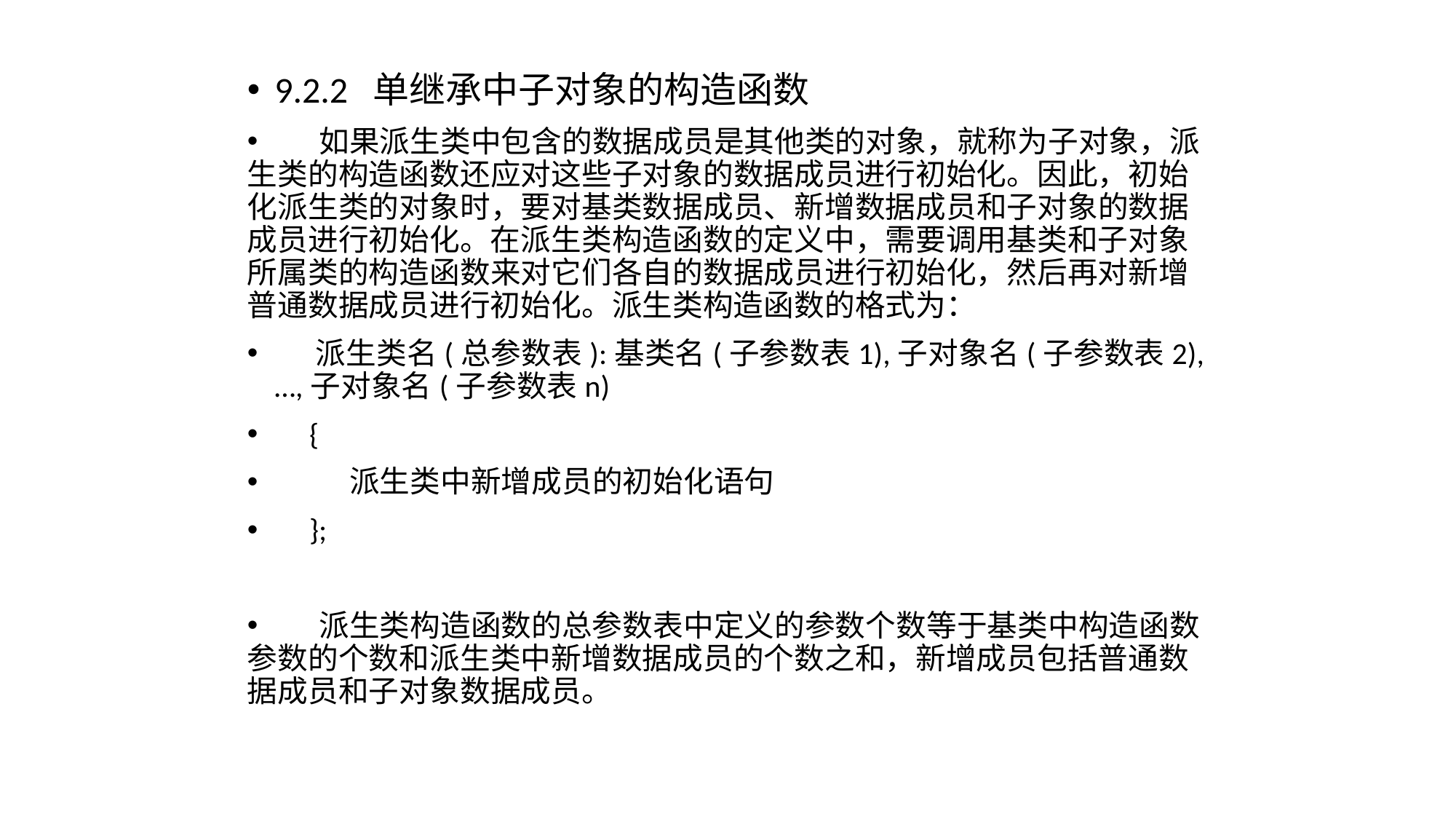

9.2.2  单继承中子对象的构造函数
        如果派生类中包含的数据成员是其他类的对象，就称为子对象，派生类的构造函数还应对这些子对象的数据成员进行初始化。因此，初始化派生类的对象时，要对基类数据成员、新增数据成员和子对象的数据成员进行初始化。在派生类构造函数的定义中，需要调用基类和子对象所属类的构造函数来对它们各自的数据成员进行初始化，然后再对新增普通数据成员进行初始化。派生类构造函数的格式为：
     派生类名(总参数表):基类名(子参数表1),子对象名(子参数表2),…,子对象名(子参数表n)
     {
          派生类中新增成员的初始化语句
     };

        派生类构造函数的总参数表中定义的参数个数等于基类中构造函数参数的个数和派生类中新增数据成员的个数之和，新增成员包括普通数据成员和子对象数据成员。